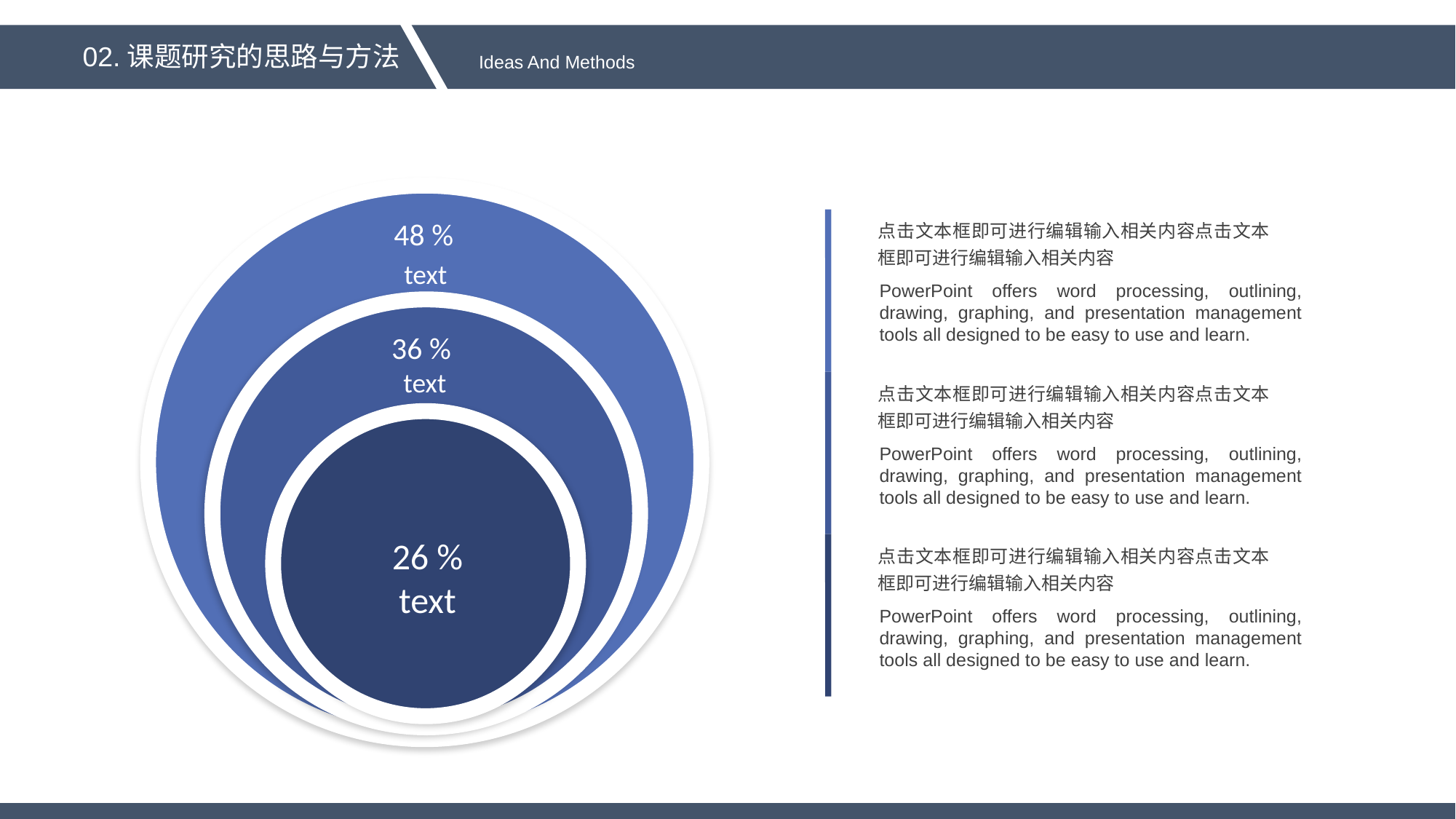

02.课题研究的思路与方法
Ideas And Methods

48 %
text

36 %
text

26 %
text
点击文本框即可进行编辑输入相关内容点击文本框即可进行编辑输入相关内容
PowerPoint offers word processing, outlining, drawing, graphing, and presentation management tools all designed to be easy to use and learn.
点击文本框即可进行编辑输入相关内容点击文本框即可进行编辑输入相关内容
PowerPoint offers word processing, outlining, drawing, graphing, and presentation management tools all designed to be easy to use and learn.
点击文本框即可进行编辑输入相关内容点击文本框即可进行编辑输入相关内容
PowerPoint offers word processing, outlining, drawing, graphing, and presentation management tools all designed to be easy to use and learn.